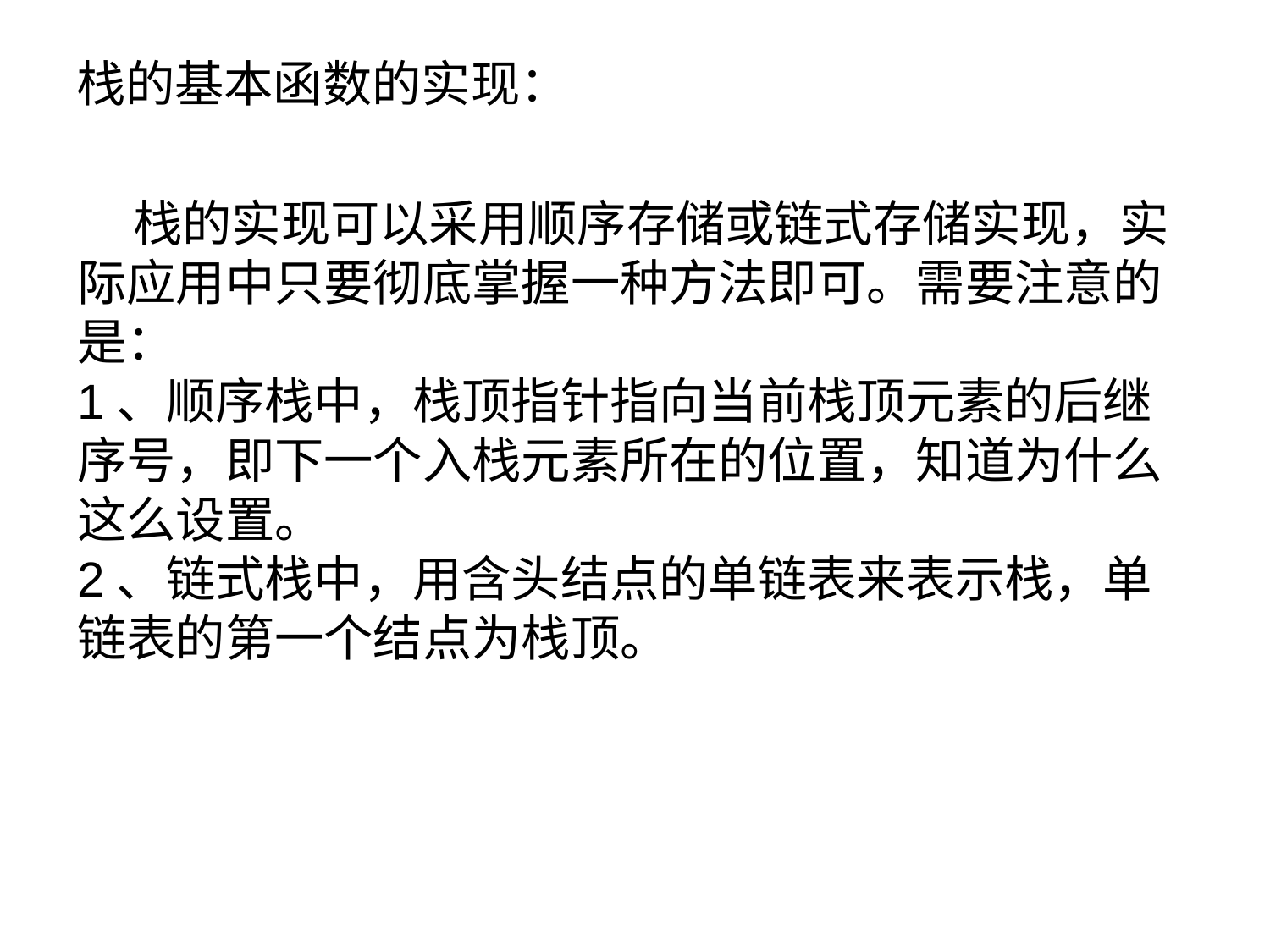

# 栈的基本函数的实现：
    栈的实现可以采用顺序存储或链式存储实现，实际应用中只要彻底掌握一种方法即可。需要注意的是：
1、顺序栈中，栈顶指针指向当前栈顶元素的后继序号，即下一个入栈元素所在的位置，知道为什么这么设置。
2、链式栈中，用含头结点的单链表来表示栈，单链表的第一个结点为栈顶。